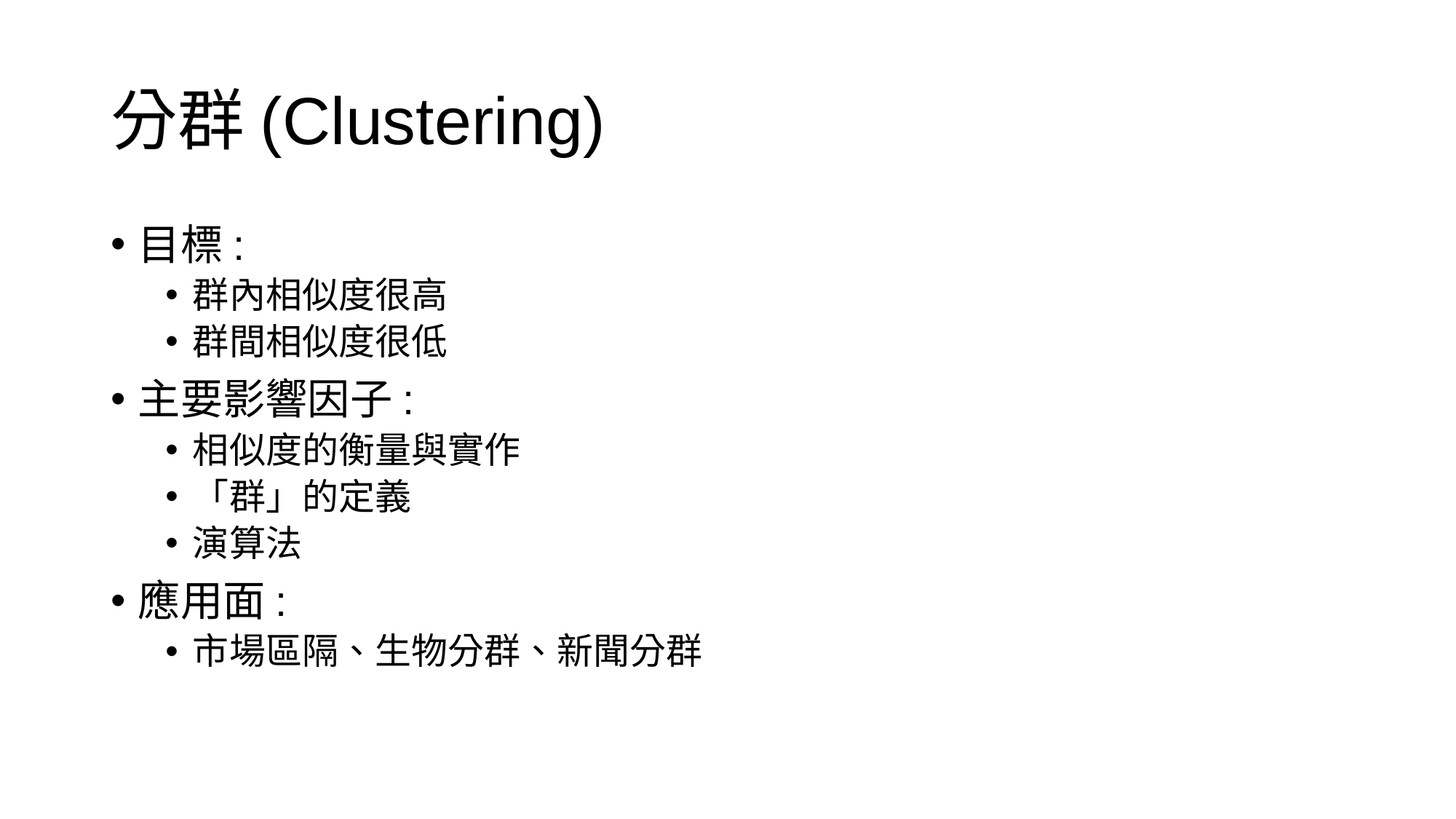

# 分群(Clustering)
目標:
群內相似度很高
群間相似度很低
主要影響因子:
相似度的衡量與實作
「群」的定義
演算法
應用面:
市場區隔、生物分群、新聞分群